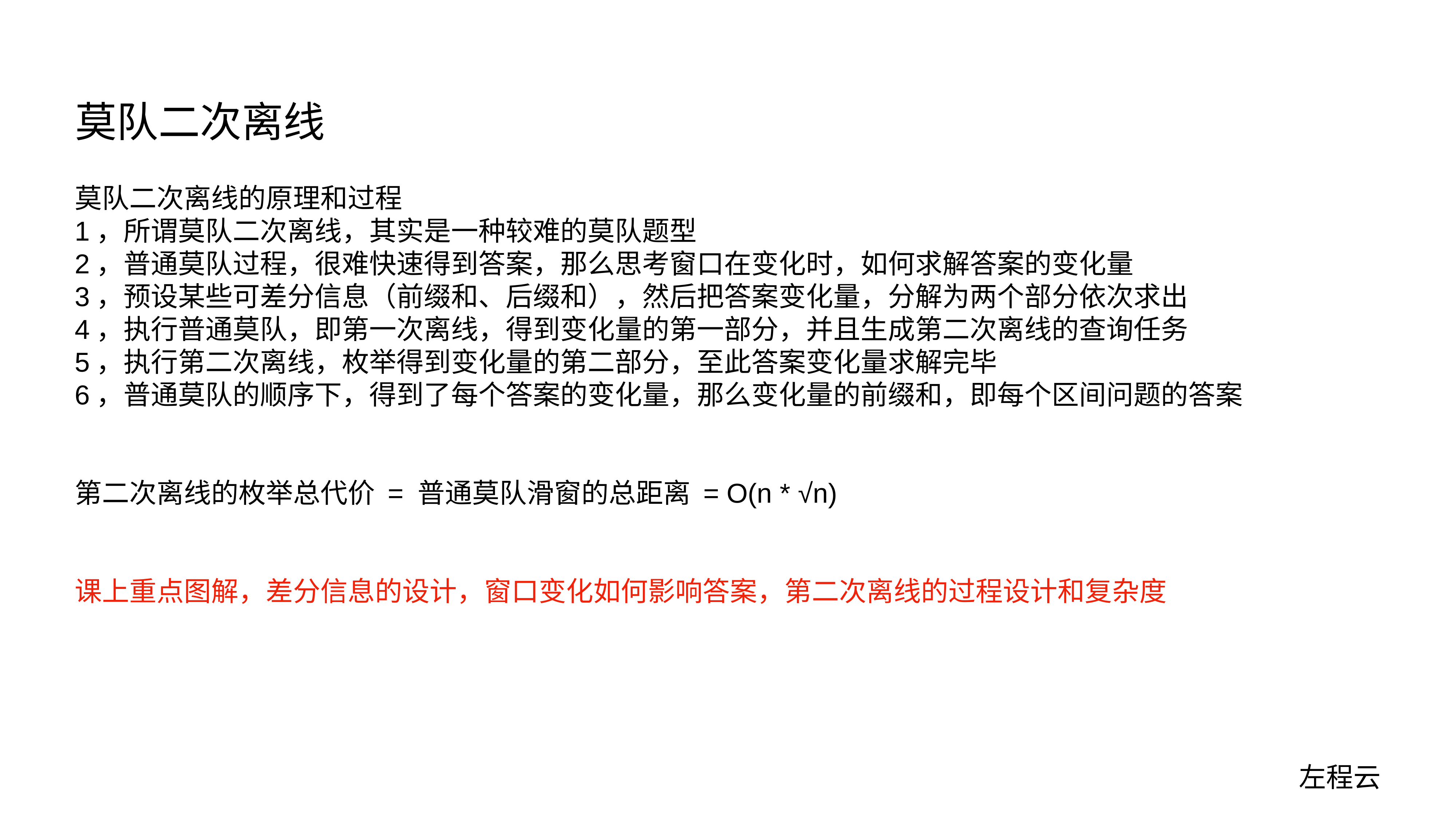

# 莫队二次离线
莫队二次离线的原理和过程
1，所谓莫队二次离线，其实是一种较难的莫队题型
2，普通莫队过程，很难快速得到答案，那么思考窗口在变化时，如何求解答案的变化量
3，预设某些可差分信息（前缀和、后缀和），然后把答案变化量，分解为两个部分依次求出
4，执行普通莫队，即第一次离线，得到变化量的第一部分，并且生成第二次离线的查询任务
5，执行第二次离线，枚举得到变化量的第二部分，至此答案变化量求解完毕
6，普通莫队的顺序下，得到了每个答案的变化量，那么变化量的前缀和，即每个区间问题的答案

第二次离线的枚举总代价 = 普通莫队滑窗的总距离 = O(n * √n)

课上重点图解，差分信息的设计，窗口变化如何影响答案，第二次离线的过程设计和复杂度
左程云